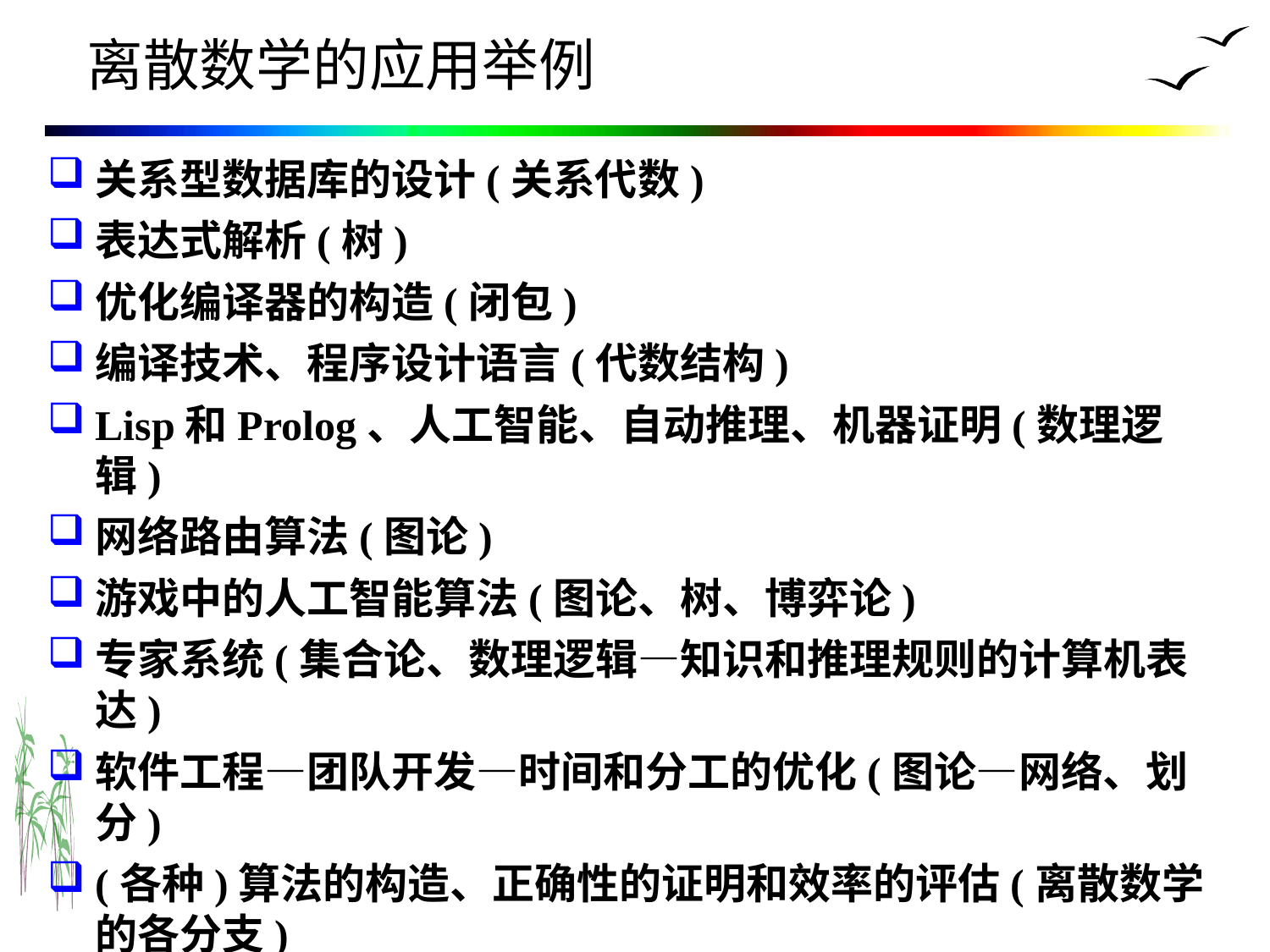

# 离散数学的应用举例
关系型数据库的设计(关系代数)
表达式解析(树)
优化编译器的构造(闭包)
编译技术、程序设计语言(代数结构)
Lisp和Prolog、人工智能、自动推理、机器证明(数理逻辑)
网络路由算法(图论)
游戏中的人工智能算法(图论、树、博弈论)
专家系统(集合论、数理逻辑—知识和推理规则的计算机表达)
软件工程—团队开发—时间和分工的优化(图论—网络、划分)
(各种)算法的构造、正确性的证明和效率的评估(离散数学的各分支)